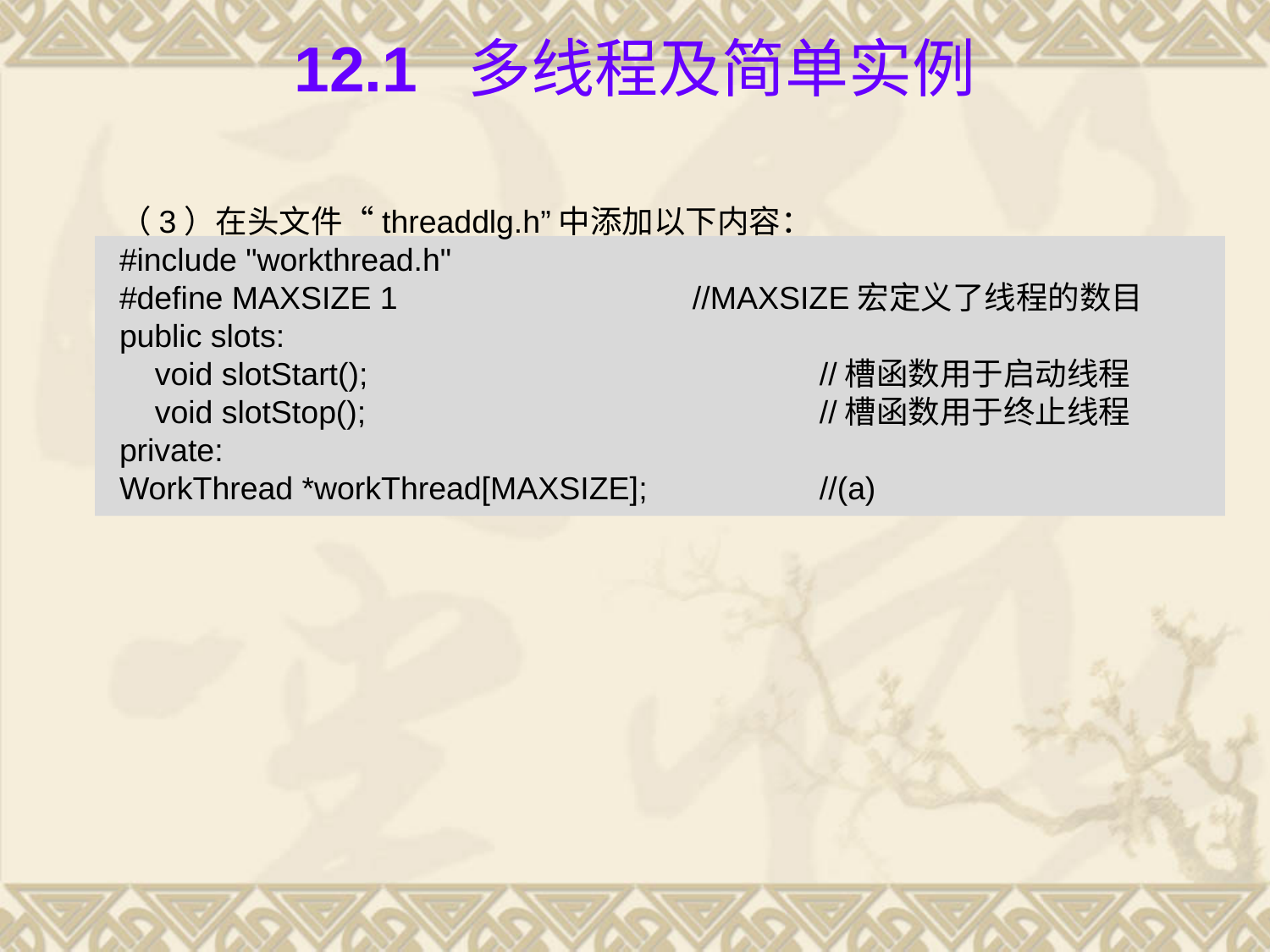

# 12.1  多线程及简单实例
（3）在头文件“threaddlg.h”中添加以下内容：
#include "workthread.h"
#define MAXSIZE 1			//MAXSIZE宏定义了线程的数目
public slots:
    void slotStart();				//槽函数用于启动线程
    void slotStop();				//槽函数用于终止线程
private:
WorkThread *workThread[MAXSIZE];		//(a)